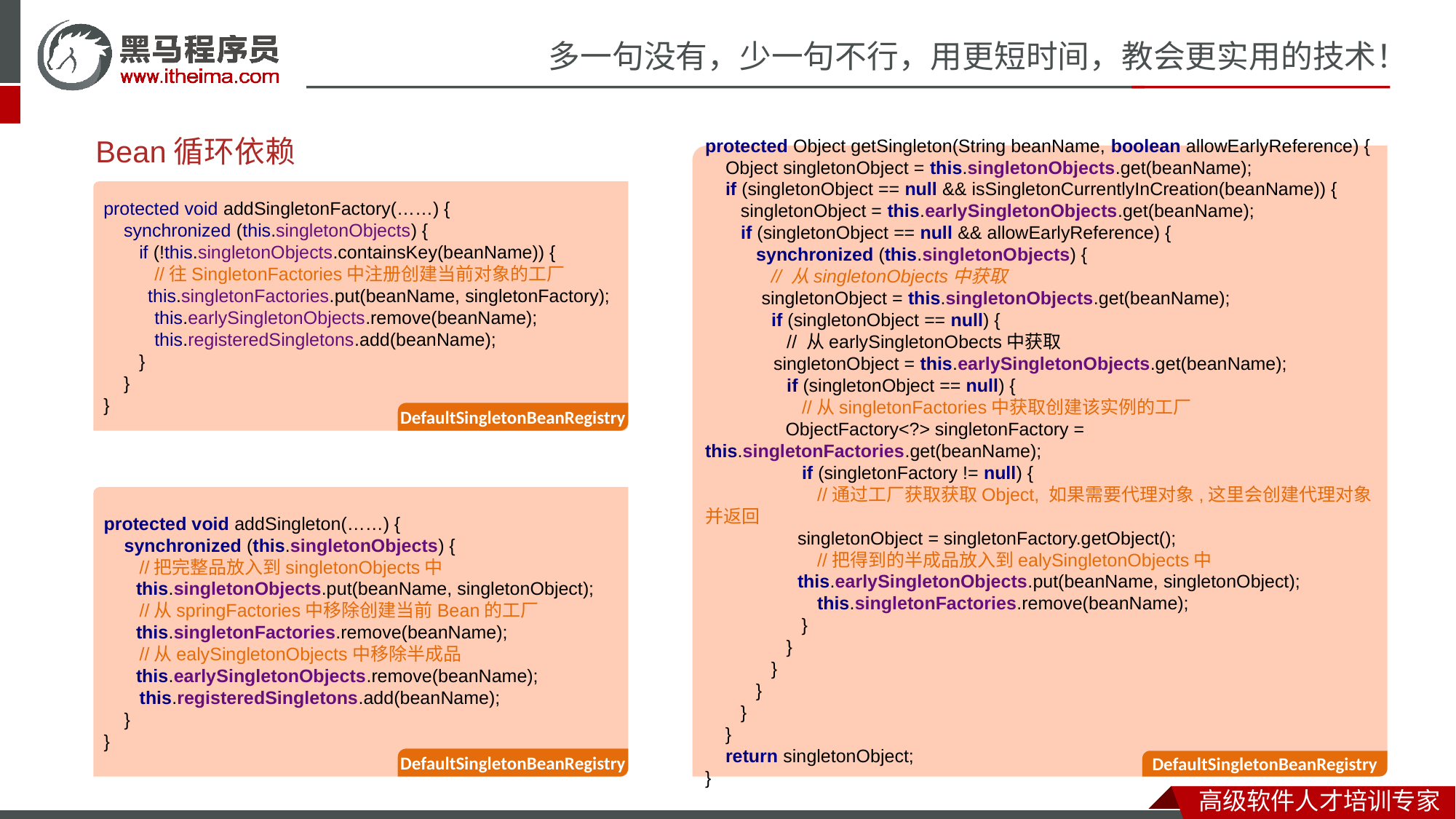

# Bean循环依赖
protected Object getSingleton(String beanName, boolean allowEarlyReference) {
    Object singletonObject = this.singletonObjects.get(beanName);
    if (singletonObject == null && isSingletonCurrentlyInCreation(beanName)) {
       singletonObject = this.earlySingletonObjects.get(beanName);
       if (singletonObject == null && allowEarlyReference) {
          synchronized (this.singletonObjects) {
             // 从singletonObjects中获取
             singletonObject = this.singletonObjects.get(beanName);
             if (singletonObject == null) {
                // 从earlySingletonObects中获取
                singletonObject = this.earlySingletonObjects.get(beanName);
                if (singletonObject == null) {
                   //从singletonFactories中获取创建该实例的工厂
                   ObjectFactory<?> singletonFactory = this.singletonFactories.get(beanName);
                   if (singletonFactory != null) {
                      //通过工厂获取获取Object, 如果需要代理对象,这里会创建代理对象并返回
                      singletonObject = singletonFactory.getObject();
                      //把得到的半成品放入到ealySingletonObjects中
                      this.earlySingletonObjects.put(beanName, singletonObject);
                      this.singletonFactories.remove(beanName);
                   }
                }
             }
          }
       }
    }
    return singletonObject;
}
DefaultSingletonBeanRegistry
protected void addSingletonFactory(……) {
    synchronized (this.singletonObjects) {
       if (!this.singletonObjects.containsKey(beanName)) {
          //往SingletonFactories中注册创建当前对象的工厂
          this.singletonFactories.put(beanName, singletonFactory);
          this.earlySingletonObjects.remove(beanName);
          this.registeredSingletons.add(beanName);
       }
    }
}
DefaultSingletonBeanRegistry
protected void addSingleton(……) {
    synchronized (this.singletonObjects) {
       //把完整品放入到singletonObjects中
       this.singletonObjects.put(beanName, singletonObject);
       //从springFactories中移除创建当前Bean的工厂
       this.singletonFactories.remove(beanName);
       //从ealySingletonObjects中移除半成品
       this.earlySingletonObjects.remove(beanName);
       this.registeredSingletons.add(beanName);
    }
}
DefaultSingletonBeanRegistry